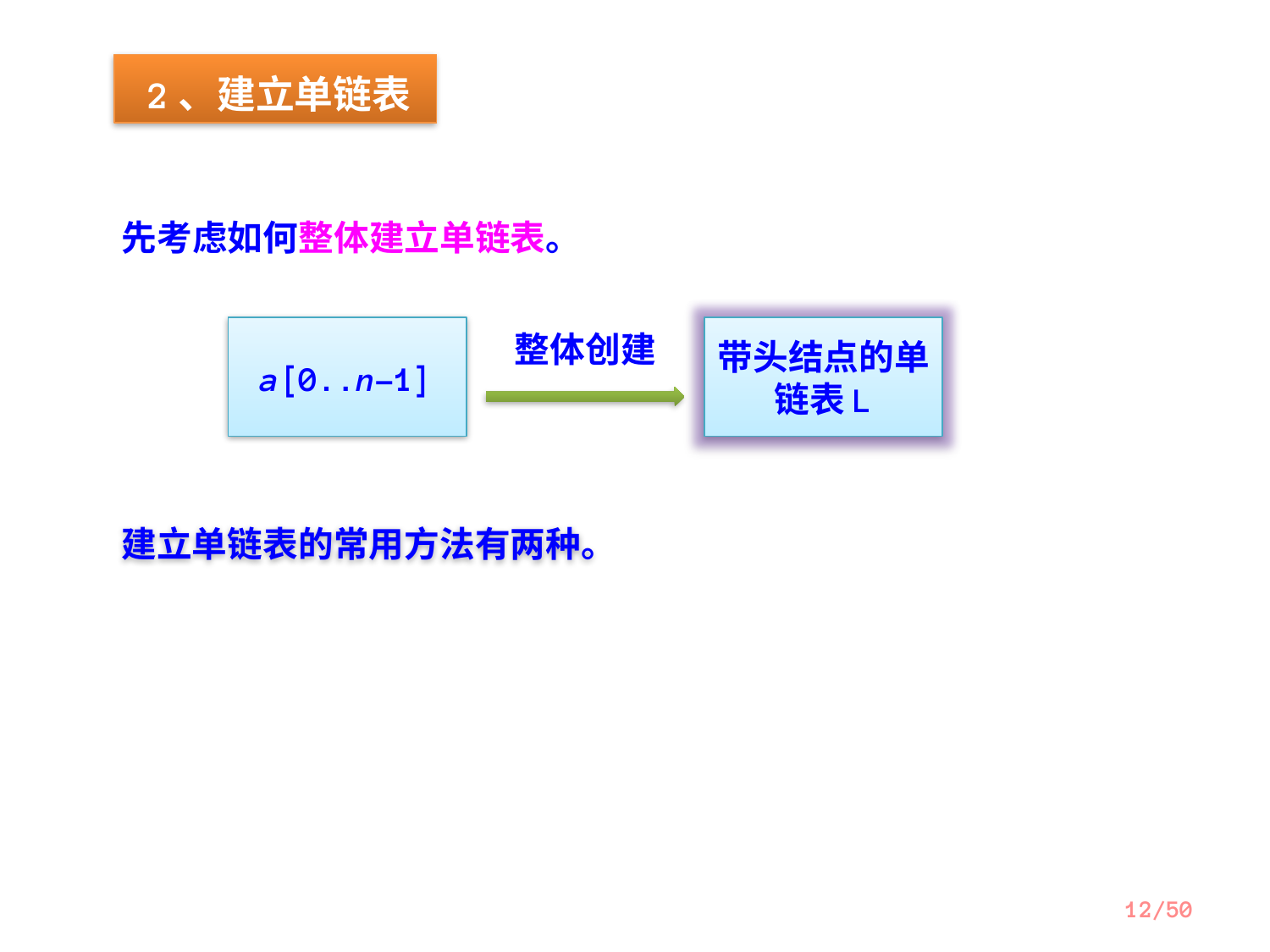

2、建立单链表
先考虑如何整体建立单链表。
a[0..n-1]
带头结点的单链表L
整体创建

建立单链表的常用方法有两种。
12/50